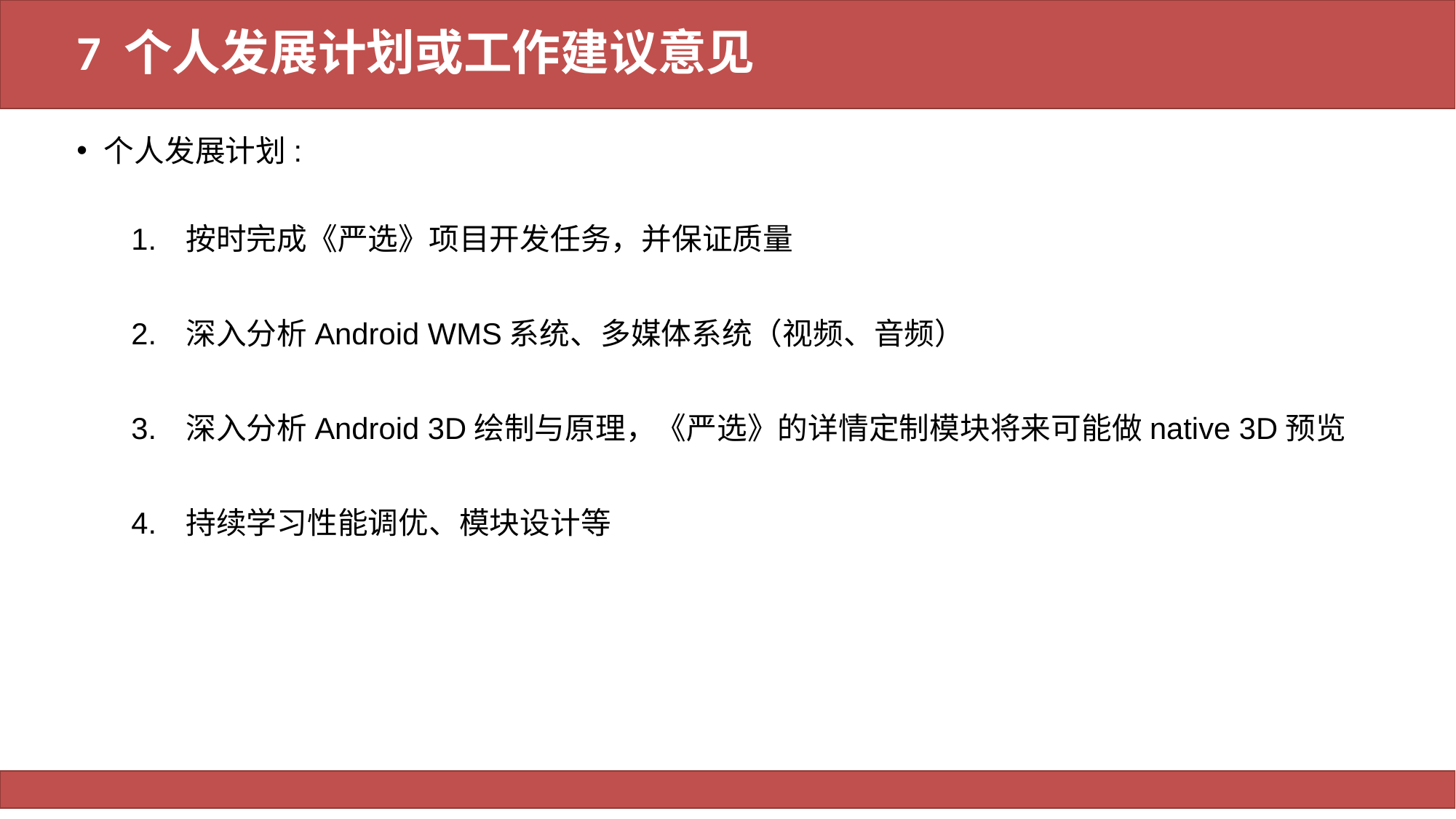

# 7 个人发展计划或工作建议意见
个人发展计划:

按时完成《严选》项目开发任务，并保证质量

深入分析Android WMS系统、多媒体系统（视频、音频）

深入分析Android 3D绘制与原理，《严选》的详情定制模块将来可能做native 3D预览

持续学习性能调优、模块设计等